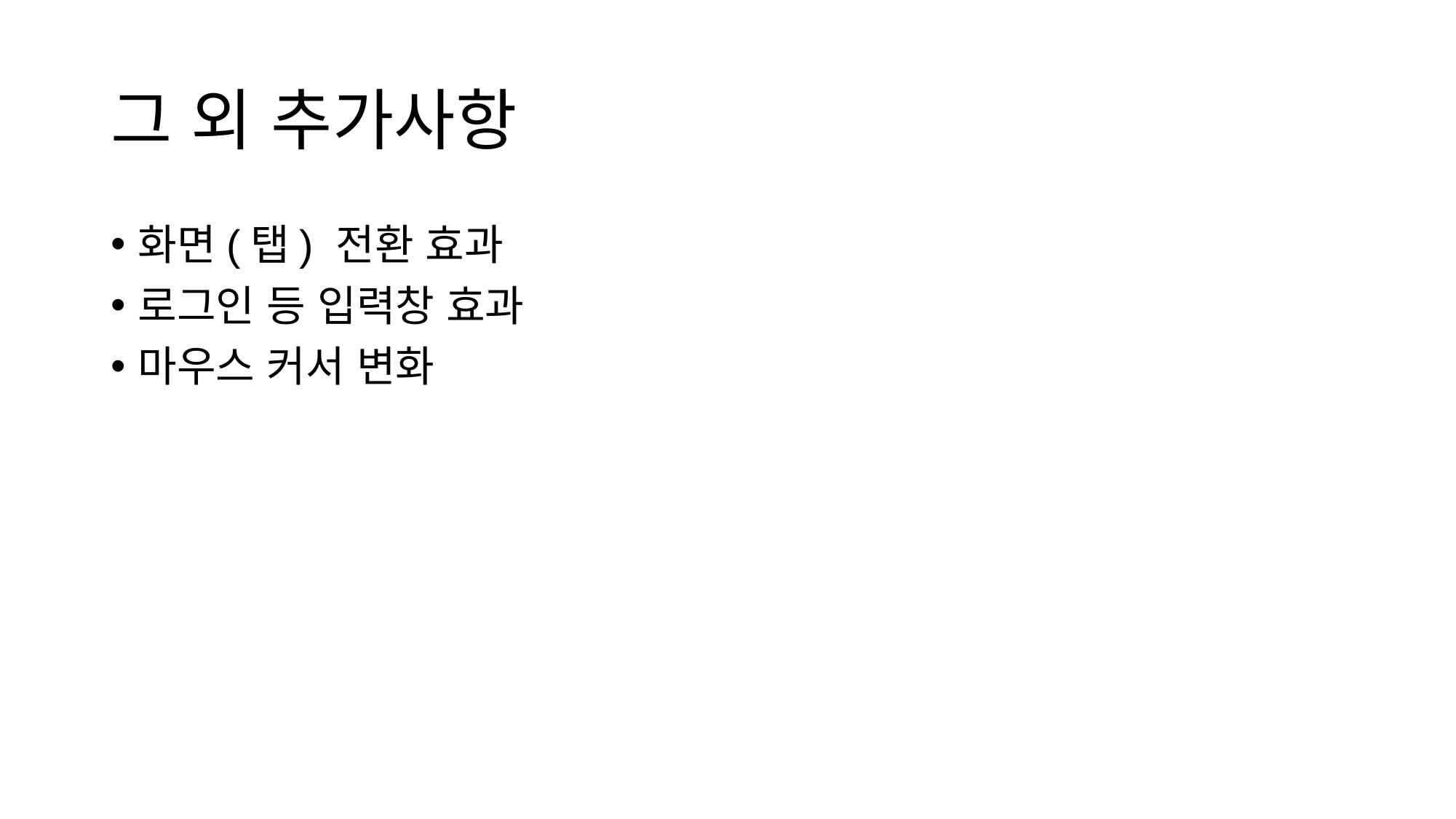

# 그 외 추가사항
화면(탭) 전환 효과
로그인 등 입력창 효과
마우스 커서 변화